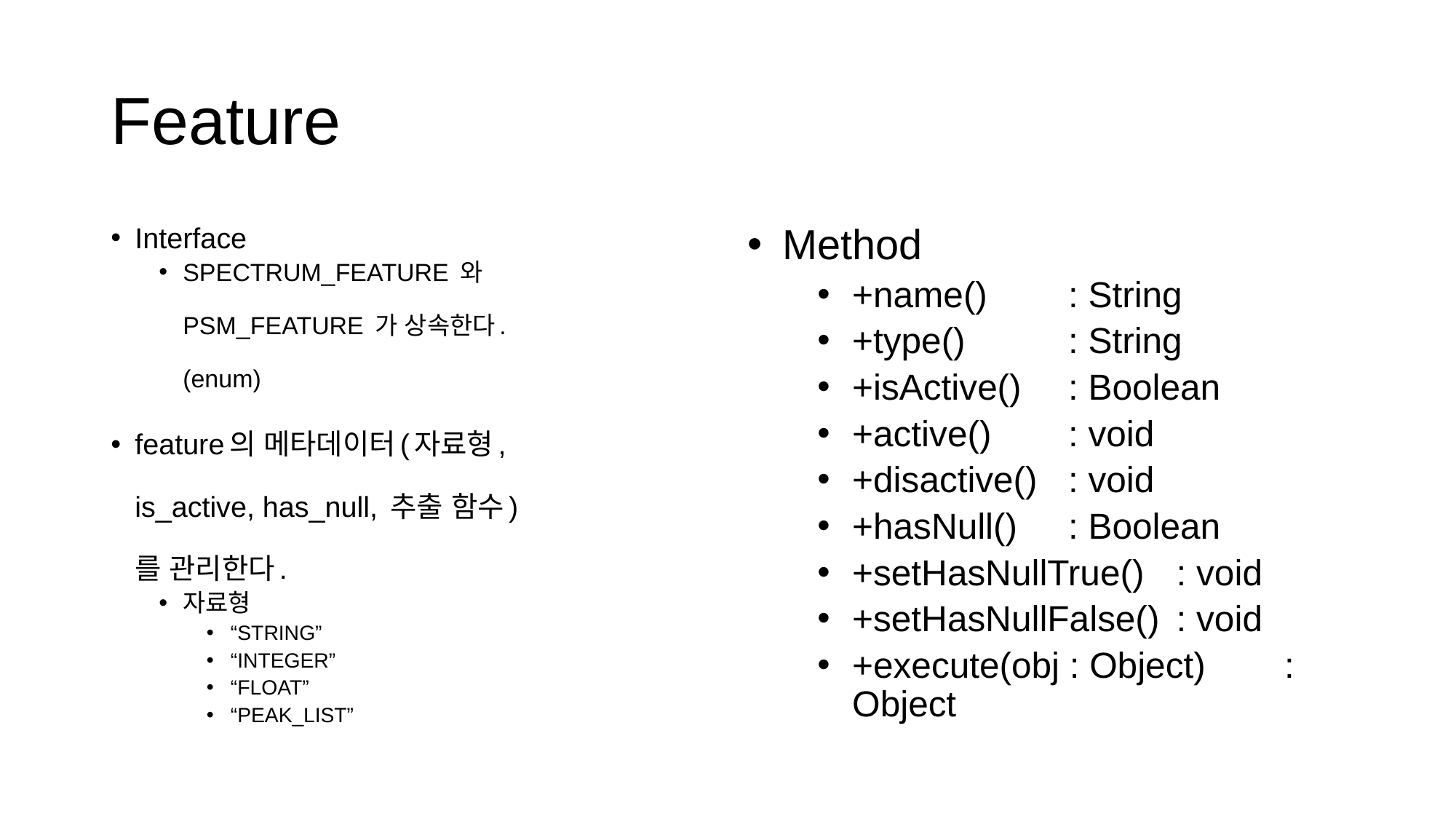

# Feature
Interface
SPECTRUM_FEATURE 와
PSM_FEATURE 가 상속한다.
(enum)
feature의 메타데이터(자료형,
is_active, has_null, 추출 함수)
를 관리한다.
자료형
“STRING”
“INTEGER”
“FLOAT”
“PEAK_LIST”
Method
+name()			: String
+type()			: String
+isActive()			: Boolean
+active()			: void
+disactive()		: void
+hasNull()			: Boolean
+setHasNullTrue()		: void
+setHasNullFalse()		: void
+execute(obj : Object)	: Object